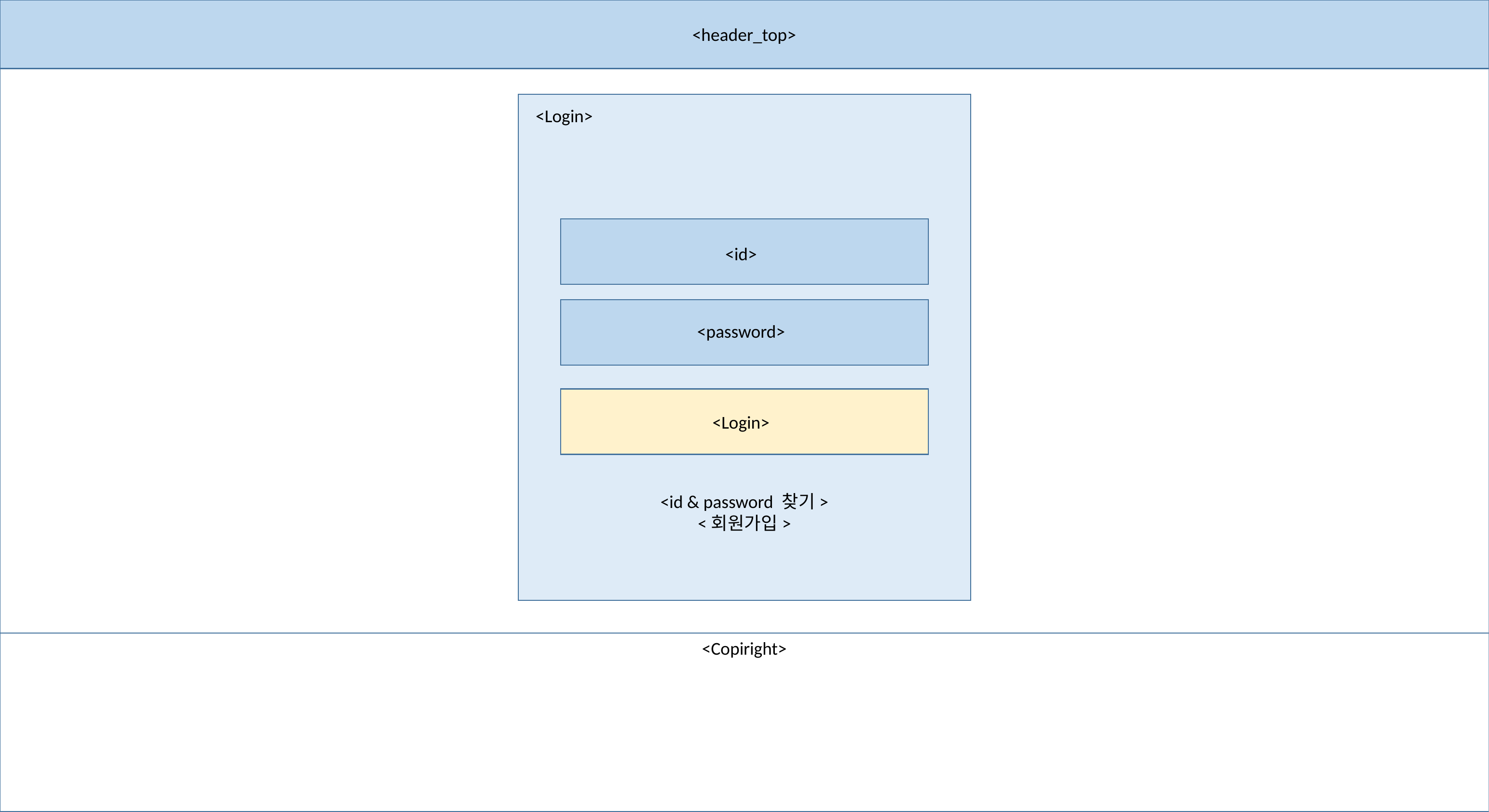

<header_top>

<Login>

<id>

<password>

<Login>
<id & password 찾기>
<회원가입>

<Copiright>